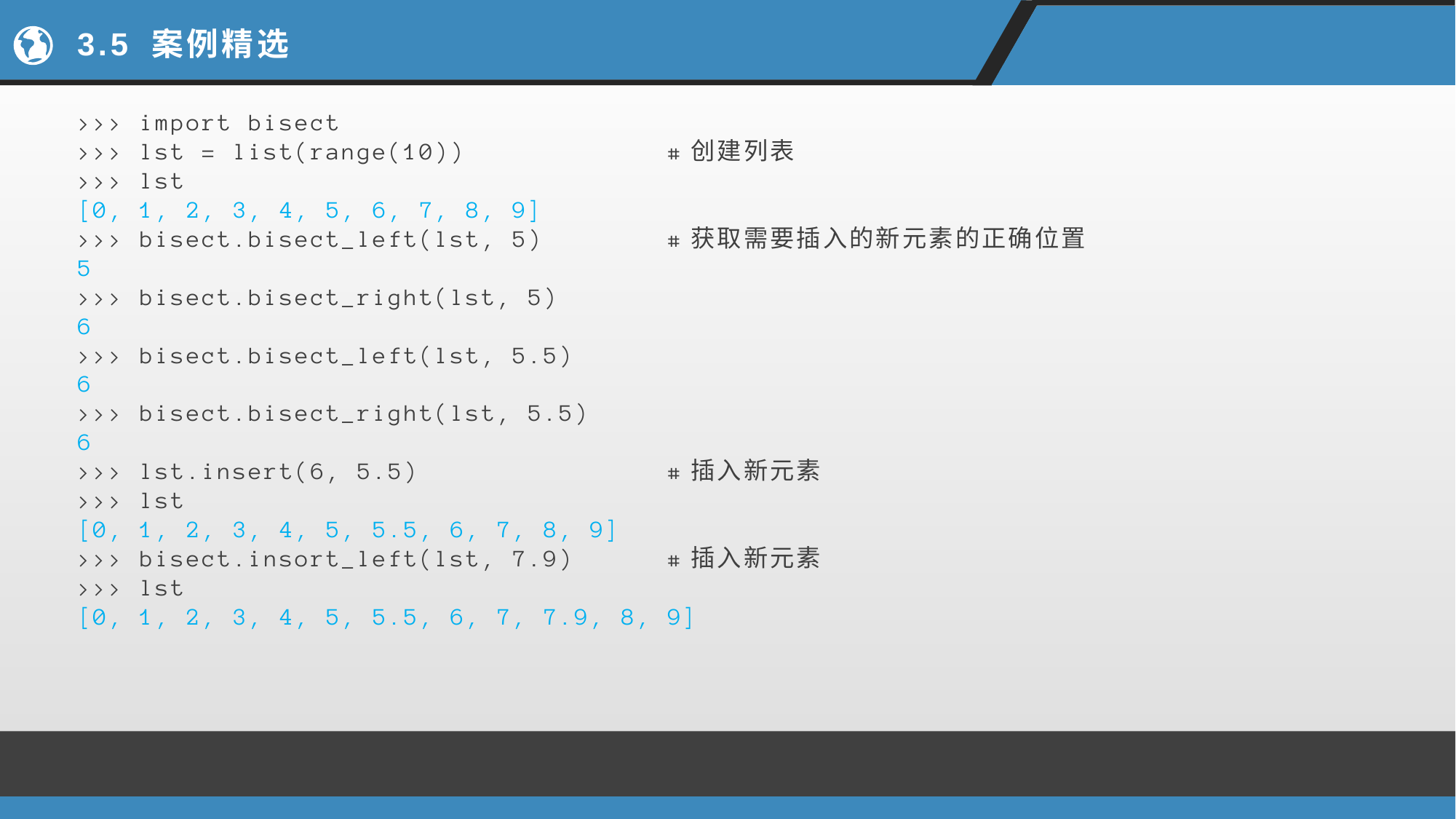

# 3.5 案例精选

>>> import bisect
>>> lst = list(range(10))             #创建列表
>>> lst
[0, 1, 2, 3, 4, 5, 6, 7, 8, 9]
>>> bisect.bisect_left(lst, 5)        #获取需要插入的新元素的正确位置
5
>>> bisect.bisect_right(lst, 5)
6
>>> bisect.bisect_left(lst, 5.5)
6
>>> bisect.bisect_right(lst, 5.5)
6
>>> lst.insert(6, 5.5)                #插入新元素
>>> lst
[0, 1, 2, 3, 4, 5, 5.5, 6, 7, 8, 9]
>>> bisect.insort_left(lst, 7.9)      #插入新元素
>>> lst
[0, 1, 2, 3, 4, 5, 5.5, 6, 7, 7.9, 8, 9]